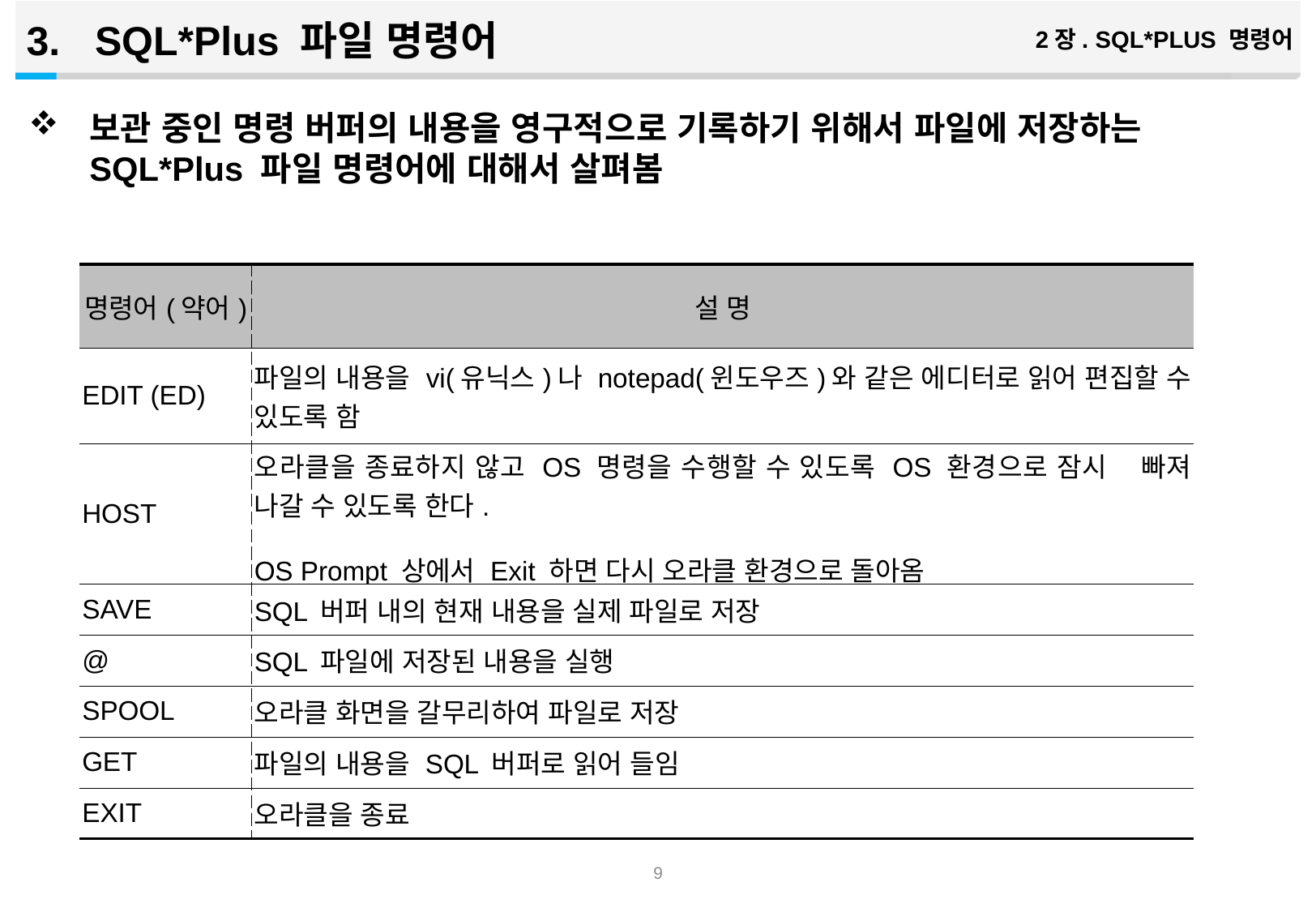

SQL*Plus 파일 명령어
2장. SQL*PLUS 명령어
보관 중인 명령 버퍼의 내용을 영구적으로 기록하기 위해서 파일에 저장하는 SQL*Plus 파일 명령어에 대해서 살펴봄
| 명령어(약어) | 설 명 |
| --- | --- |
| EDIT (ED) | 파일의 내용을 vi(유닉스)나 notepad(윈도우즈)와 같은 에디터로 읽어 편집할 수 있도록 함 |
| HOST | 오라클을 종료하지 않고 OS 명령을 수행할 수 있도록 OS 환경으로 잠시 빠져 나갈 수 있도록 한다. OS Prompt 상에서 Exit 하면 다시 오라클 환경으로 돌아옴 |
| SAVE | SQL 버퍼 내의 현재 내용을 실제 파일로 저장 |
| @ | SQL 파일에 저장된 내용을 실행 |
| SPOOL | 오라클 화면을 갈무리하여 파일로 저장 |
| GET | 파일의 내용을 SQL 버퍼로 읽어 들임 |
| EXIT | 오라클을 종료 |
9